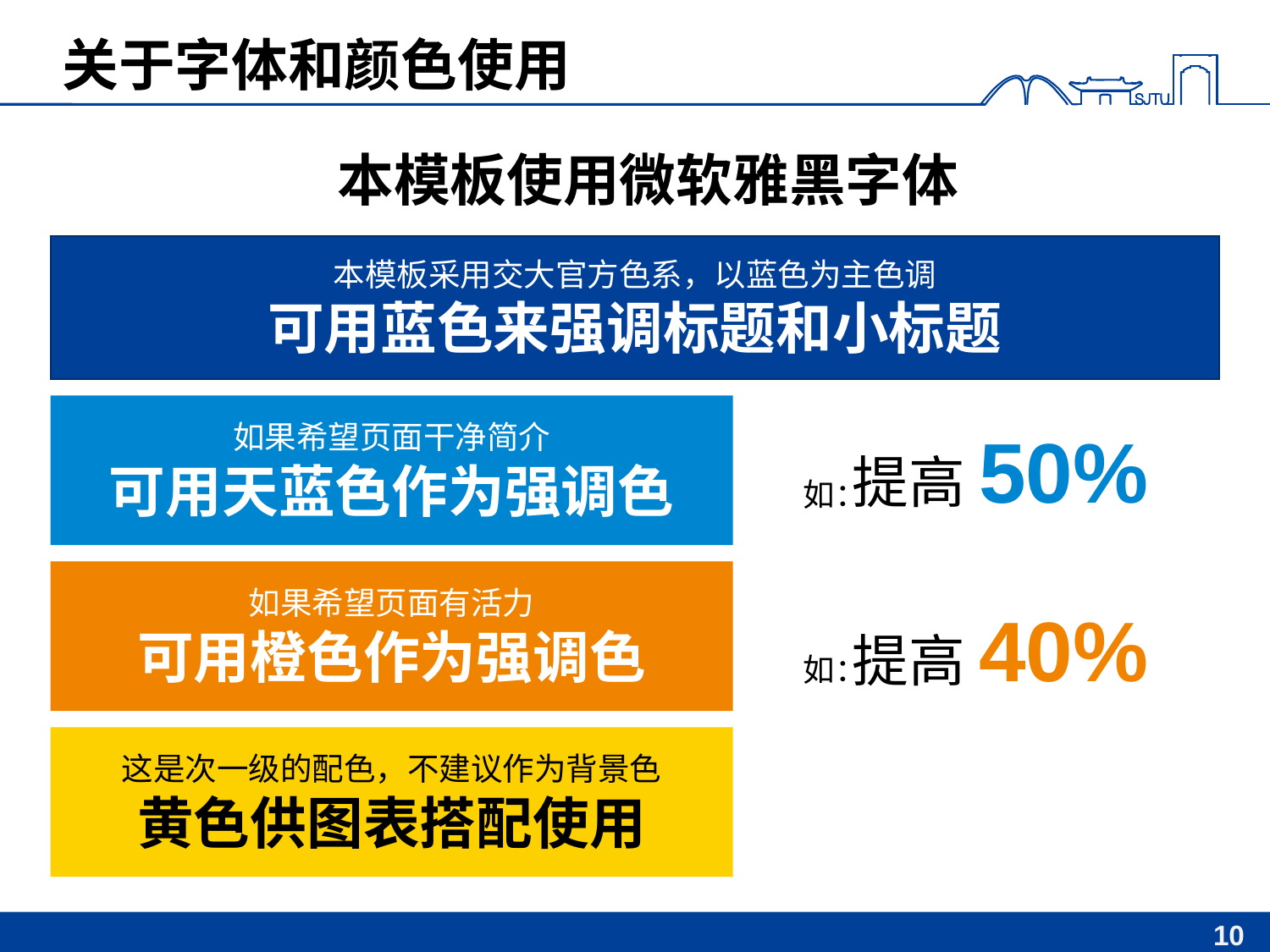

# 关于字体和颜色使用
本模板使用微软雅黑字体
本模板采用交大官方色系，以蓝色为主色调
可用蓝色来强调标题和小标题
如果希望页面干净简介
可用天蓝色作为强调色
提高50%
如：
如果希望页面有活力
可用橙色作为强调色
提高40%
如：
这是次一级的配色，不建议作为背景色
黄色供图表搭配使用